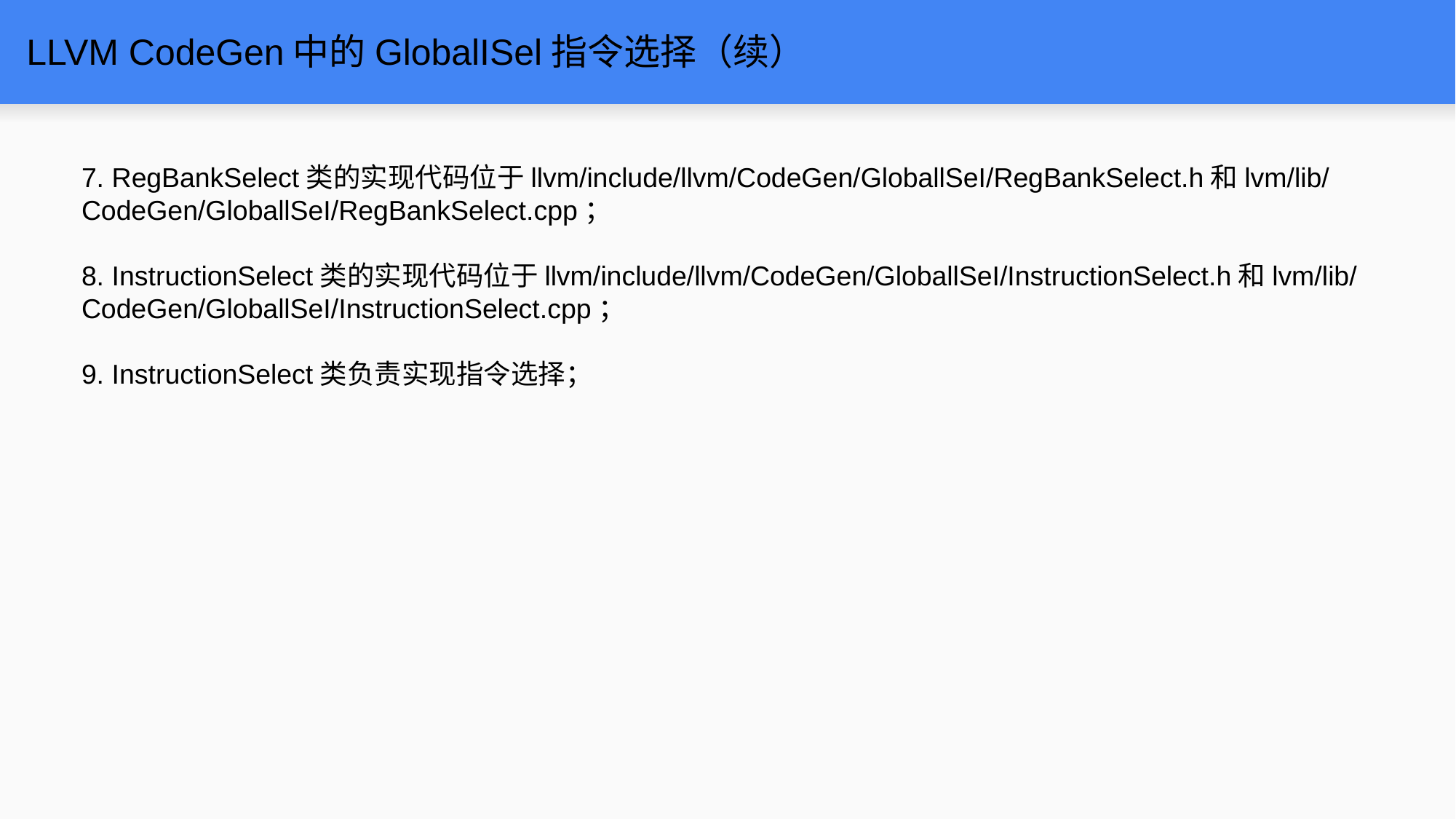

# LLVM CodeGen中的GlobalISel指令选择（续）
7. RegBankSelect类的实现代码位于llvm/include/llvm/CodeGen/GloballSeI/RegBankSelect.h和lvm/lib/CodeGen/GloballSeI/RegBankSelect.cpp；

8. InstructionSelect类的实现代码位于llvm/include/llvm/CodeGen/GloballSeI/InstructionSelect.h和lvm/lib/CodeGen/GloballSeI/InstructionSelect.cpp；

9. InstructionSelect类负责实现指令选择；